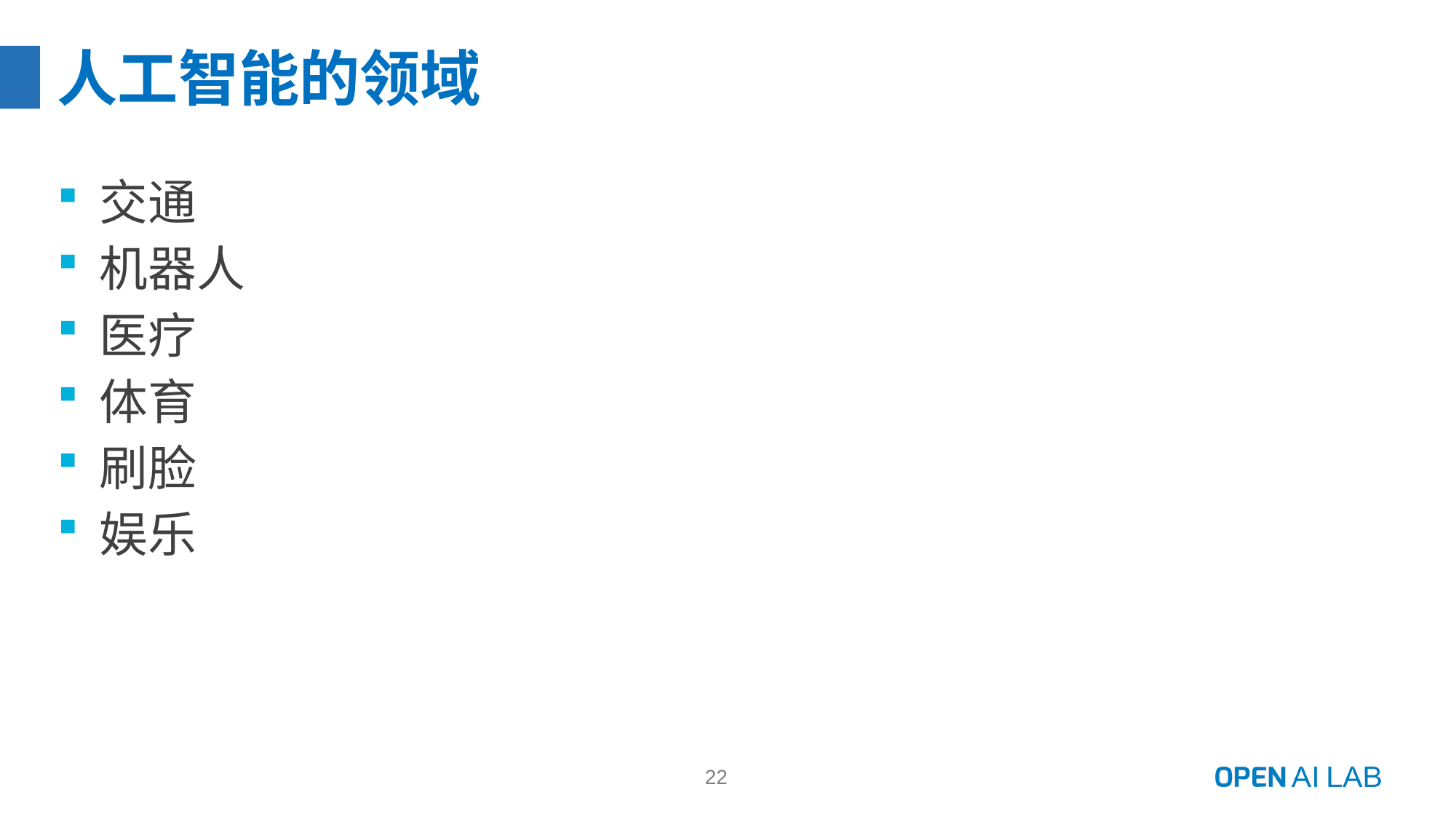

# 人工智能的领域

交通
机器人
医疗
体育
刷脸
娱乐